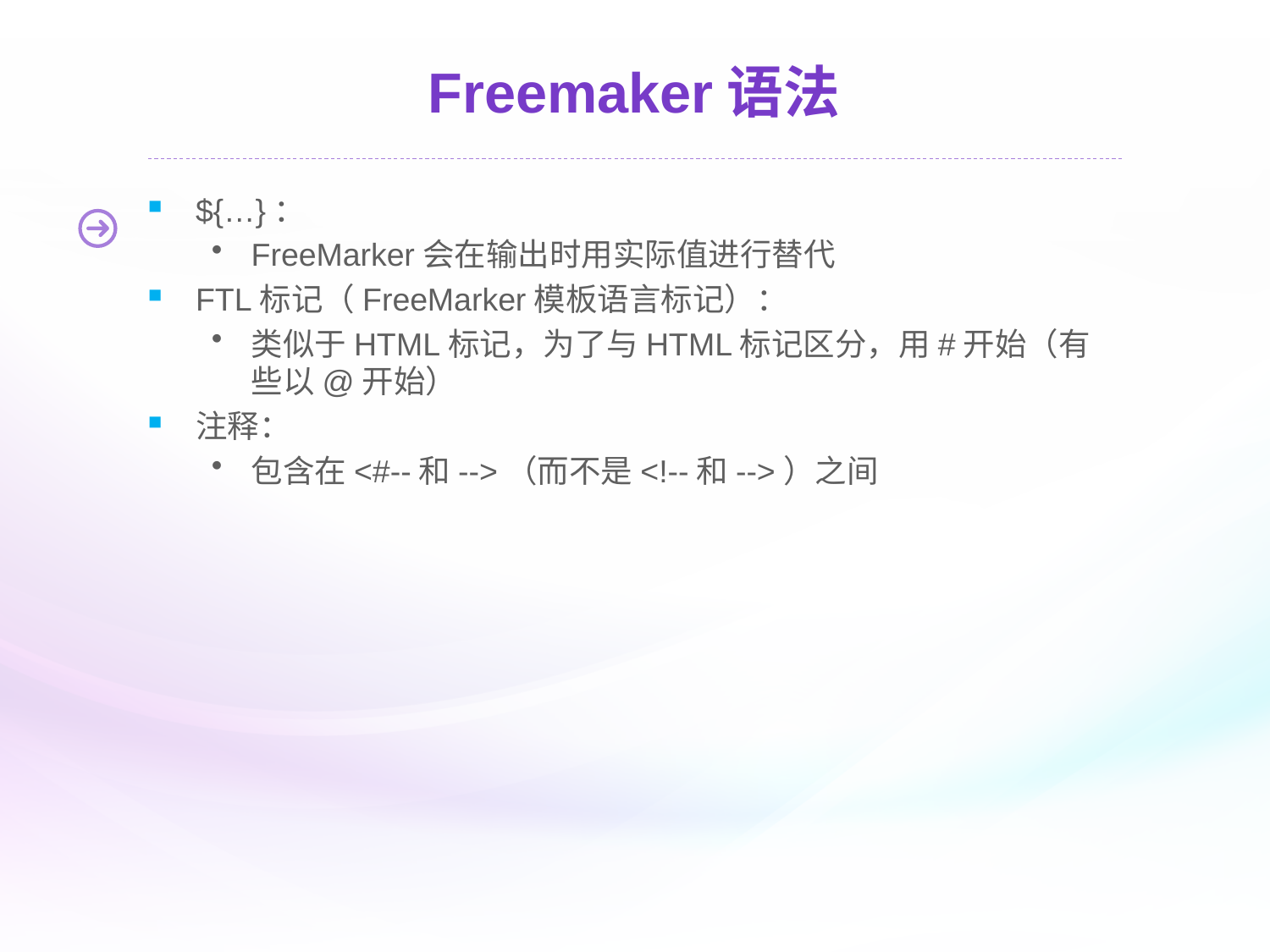

# Freemaker语法
${…}：
FreeMarker会在输出时用实际值进行替代
FTL标记（FreeMarker模板语言标记）：
类似于HTML标记，为了与HTML标记区分，用#开始（有些以@开始）
注释：
包含在<#--和-->（而不是<!--和-->）之间